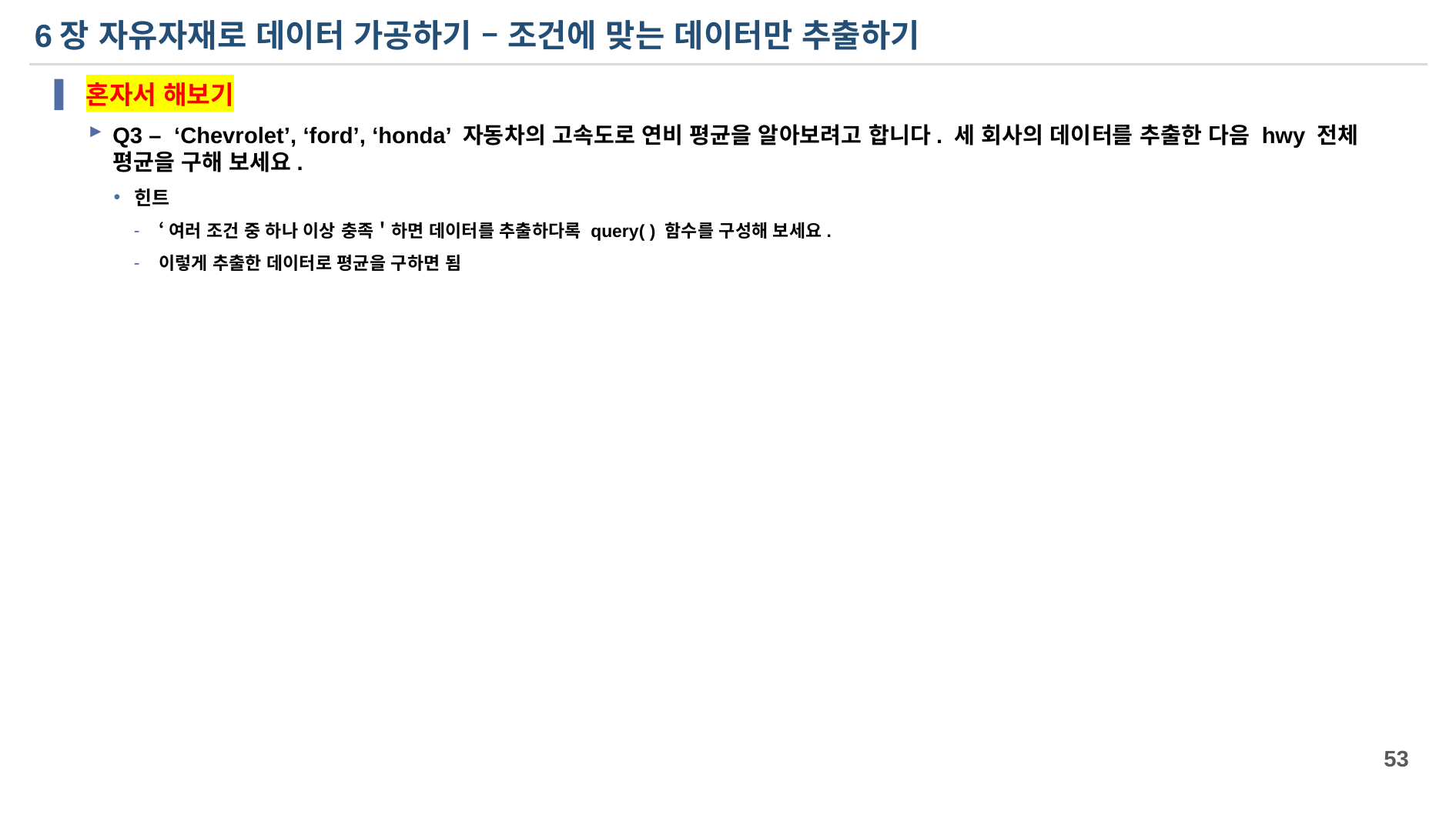

# 6장 자유자재로 데이터 가공하기 – 조건에 맞는 데이터만 추출하기
혼자서 해보기
Q3 –  ‘Chevrolet’, ‘ford’, ‘honda’ 자동차의 고속도로 연비 평균을 알아보려고 합니다. 세 회사의 데이터를 추출한 다음 hwy 전체 평균을 구해 보세요.
힌트
‘여러 조건 중 하나 이상 충족＇하면 데이터를 추출하다록 query( ) 함수를 구성해 보세요.
이렇게 추출한 데이터로 평균을 구하면 됨
53